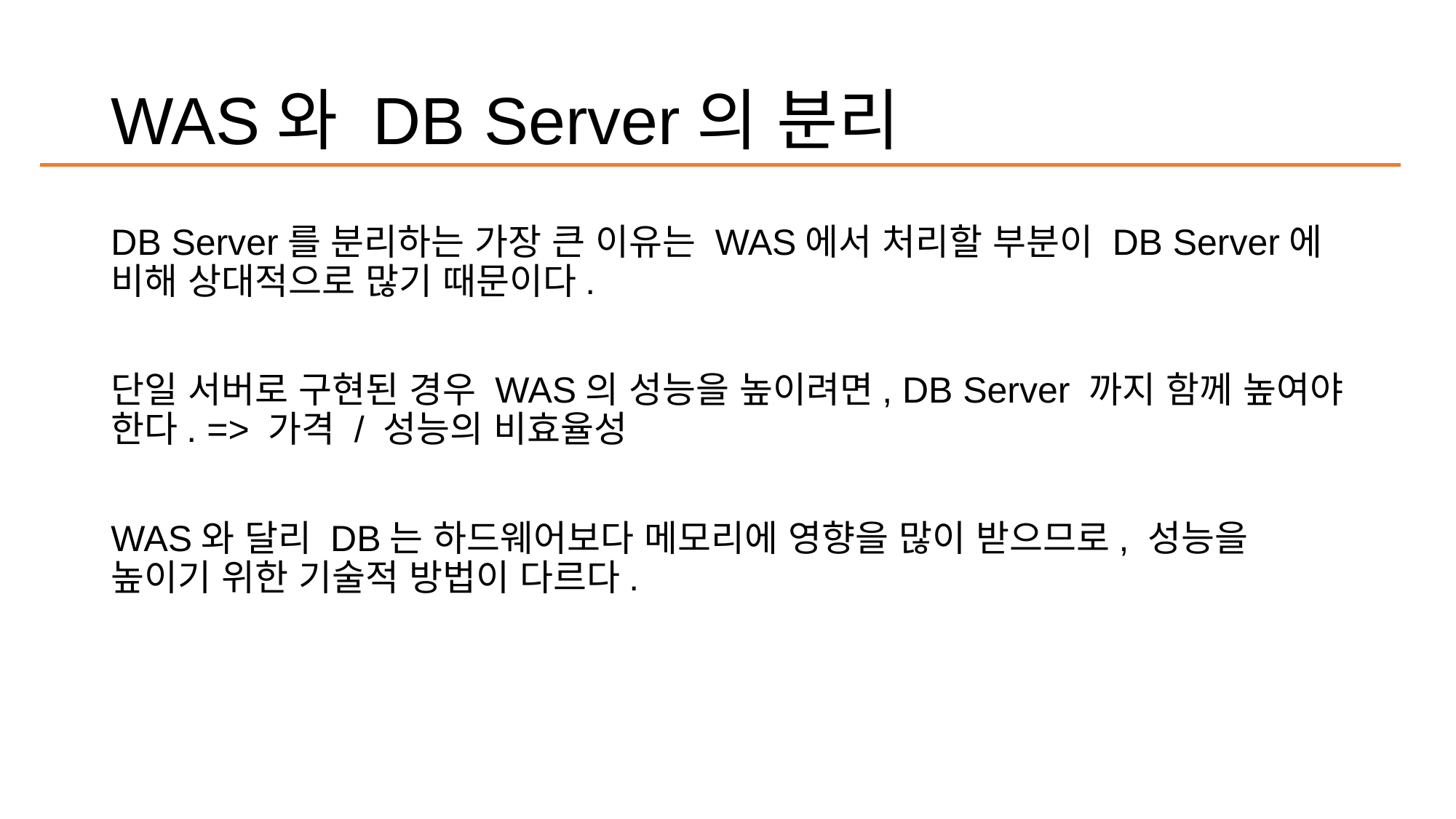

# WAS와 DB Server의 분리
DB Server를 분리하는 가장 큰 이유는 WAS에서 처리할 부분이 DB Server에 비해 상대적으로 많기 때문이다.

단일 서버로 구현된 경우 WAS의 성능을 높이려면, DB Server 까지 함께 높여야 한다. => 가격 / 성능의 비효율성

WAS와 달리 DB는 하드웨어보다 메모리에 영향을 많이 받으므로, 성능을 높이기 위한 기술적 방법이 다르다.